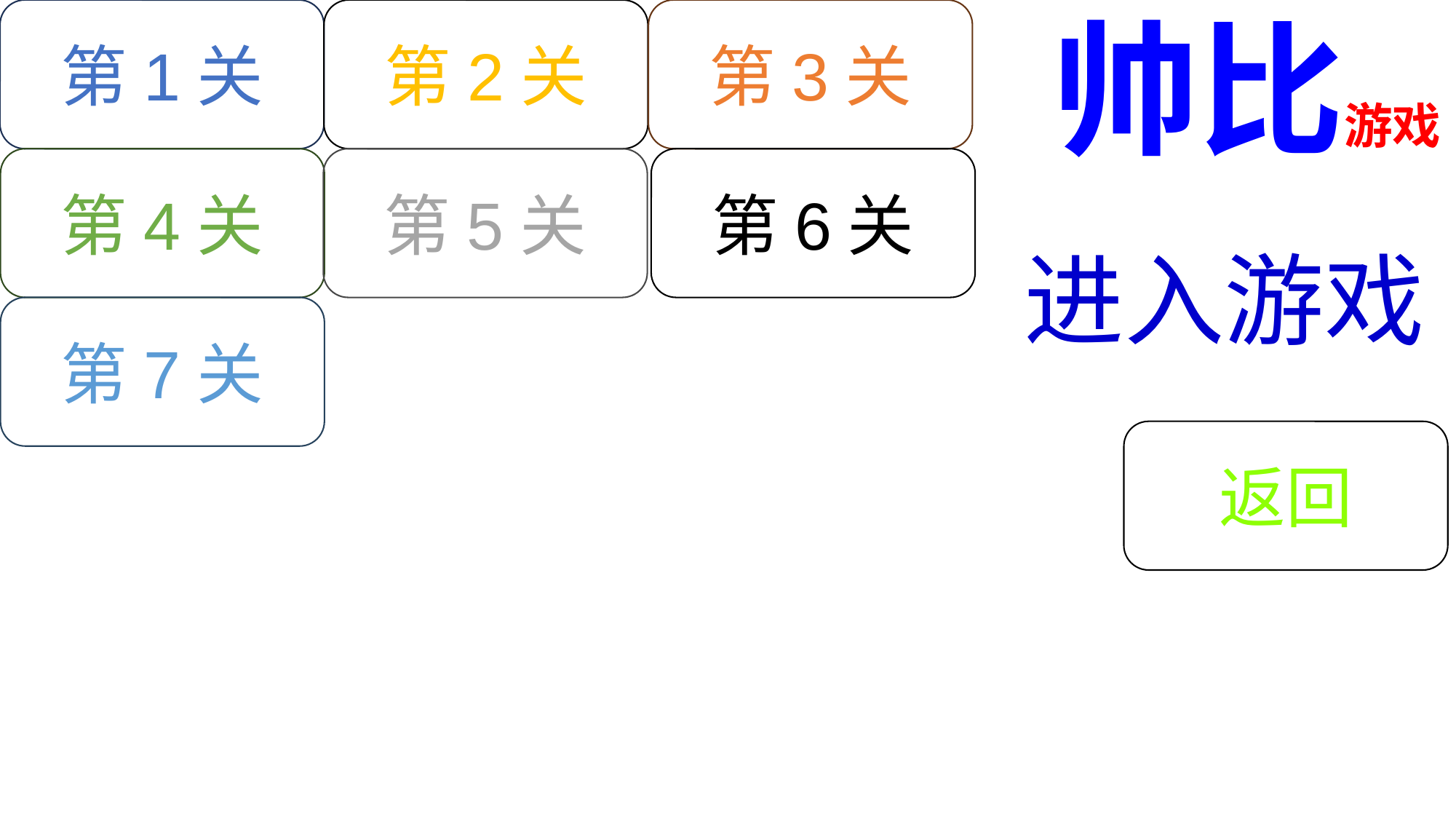

第1关
第2关
帅比游戏
第3关
第5关
第6关
第4关
进入游戏
第7关
返回